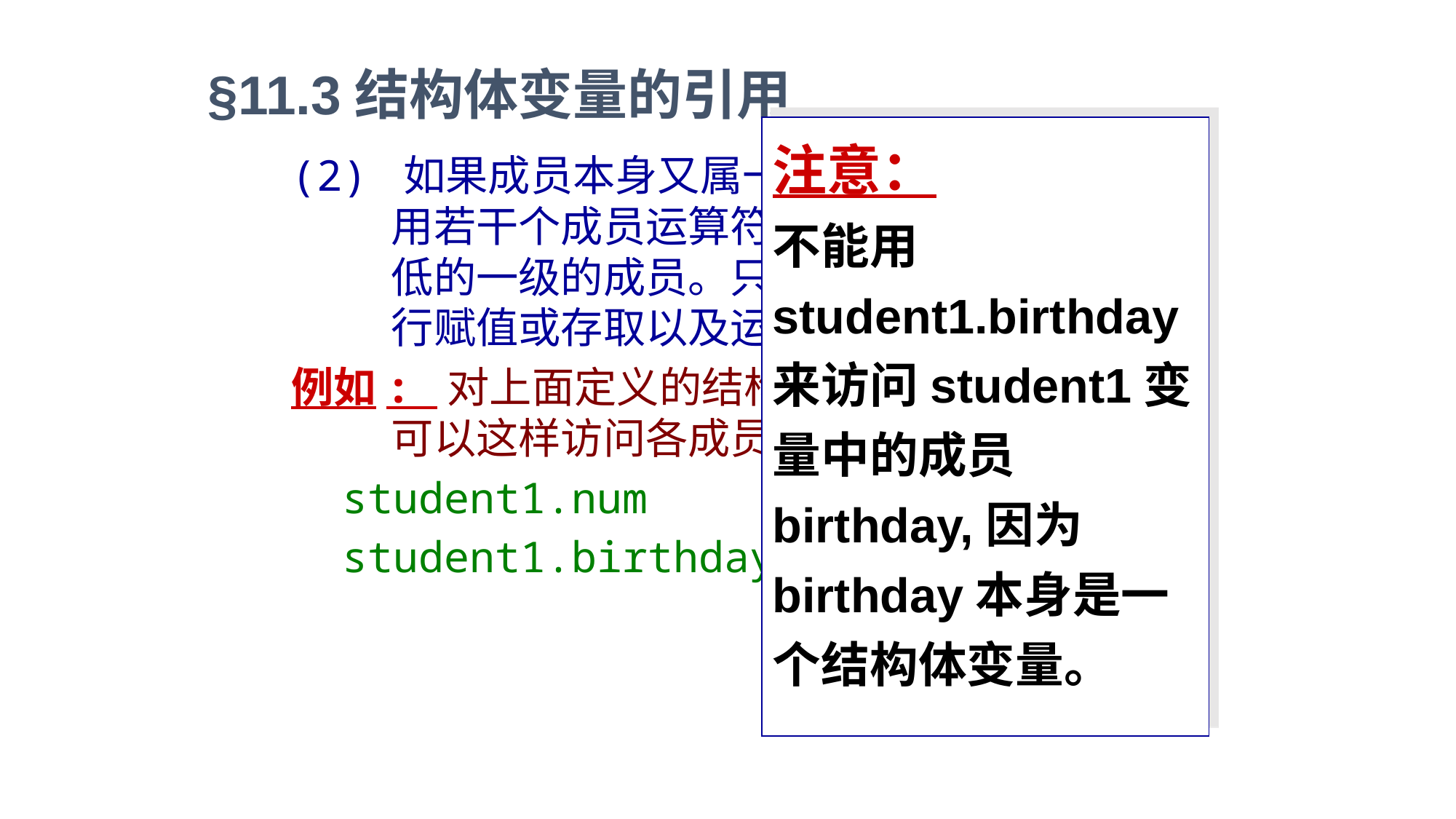

§11.3结构体变量的引用
注意：
不能用student1.birthday来访问student1变量中的成员birthday,因为birthday本身是一个结构体变量。
(2) 如果成员本身又属一个结构体类型,则要用若干个成员运算符,一级一级地找到最低的一级的成员。只能对最低级的成员进行赋值或存取以及运算。
例如: 对上面定义的结构体变量student1, 可以这样访问各成员:
  student1.num
  student1.birthday.month